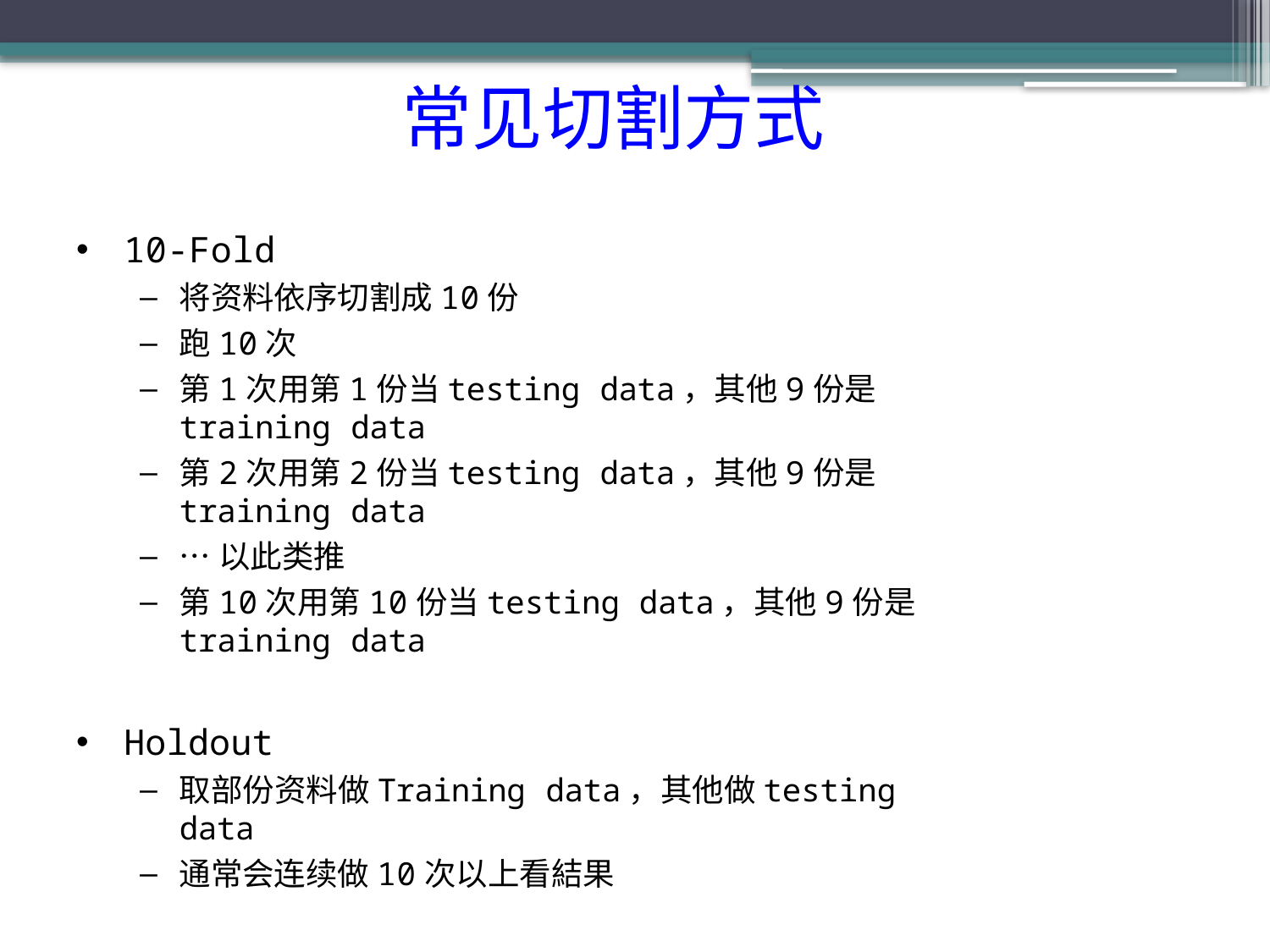

# 常见切割方式
10-Fold
将资料依序切割成10份
跑10次
第1次用第1份当testing data，其他9份是training data
第2次用第2份当testing data，其他9份是training data
…以此类推
第10次用第10份当testing data，其他9份是training data

Holdout
取部份资料做Training data，其他做testing data
通常会连续做10次以上看結果